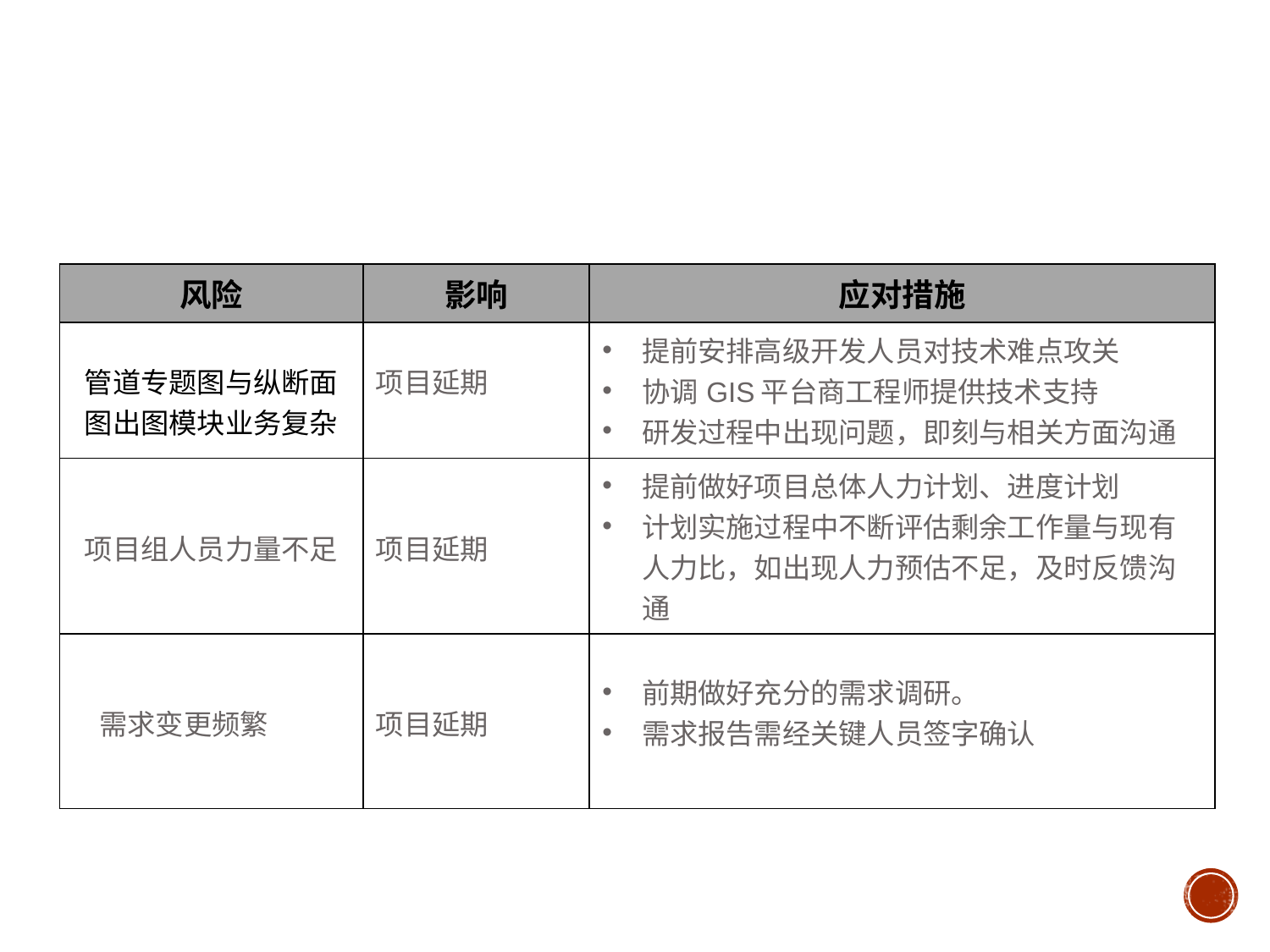

项目风险分析
| 风险 | 影响 | 应对措施 |
| --- | --- | --- |
| 管道专题图与纵断面图出图模块业务复杂 | 项目延期 | 提前安排高级开发人员对技术难点攻关 协调GIS平台商工程师提供技术支持 研发过程中出现问题，即刻与相关方面沟通 |
| 项目组人员力量不足 | 项目延期 | 提前做好项目总体人力计划、进度计划 计划实施过程中不断评估剩余工作量与现有人力比，如出现人力预估不足，及时反馈沟通 |
| 需求变更频繁 | 项目延期 | 前期做好充分的需求调研。 需求报告需经关键人员签字确认 |